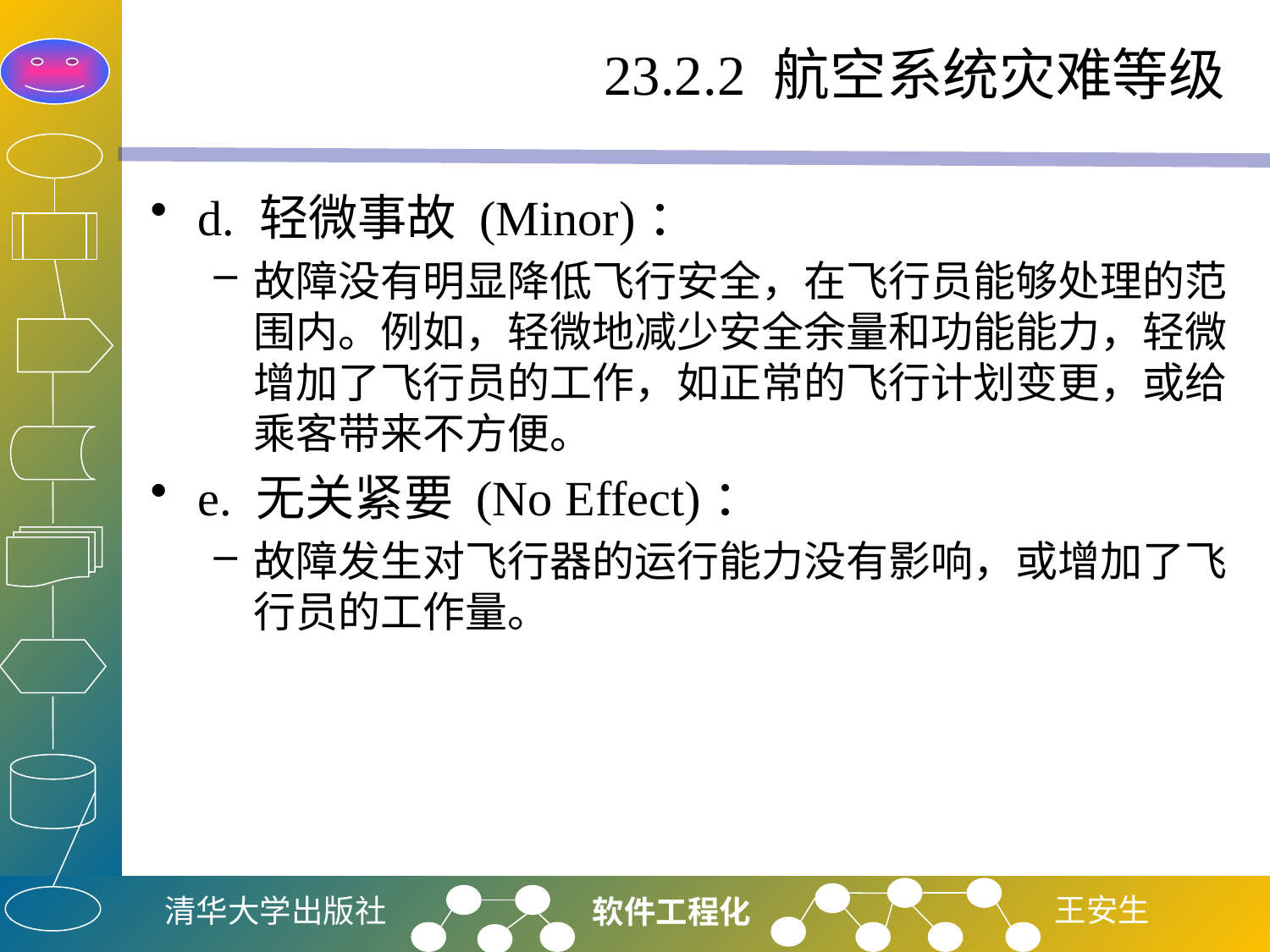

# 23.2.2 航空系统灾难等级
d. 轻微事故 (Minor)：
故障没有明显降低飞行安全，在飞行员能够处理的范围内。例如，轻微地减少安全余量和功能能力，轻微增加了飞行员的工作，如正常的飞行计划变更，或给乘客带来不方便。
e. 无关紧要 (No Effect)：
故障发生对飞行器的运行能力没有影响，或增加了飞行员的工作量。